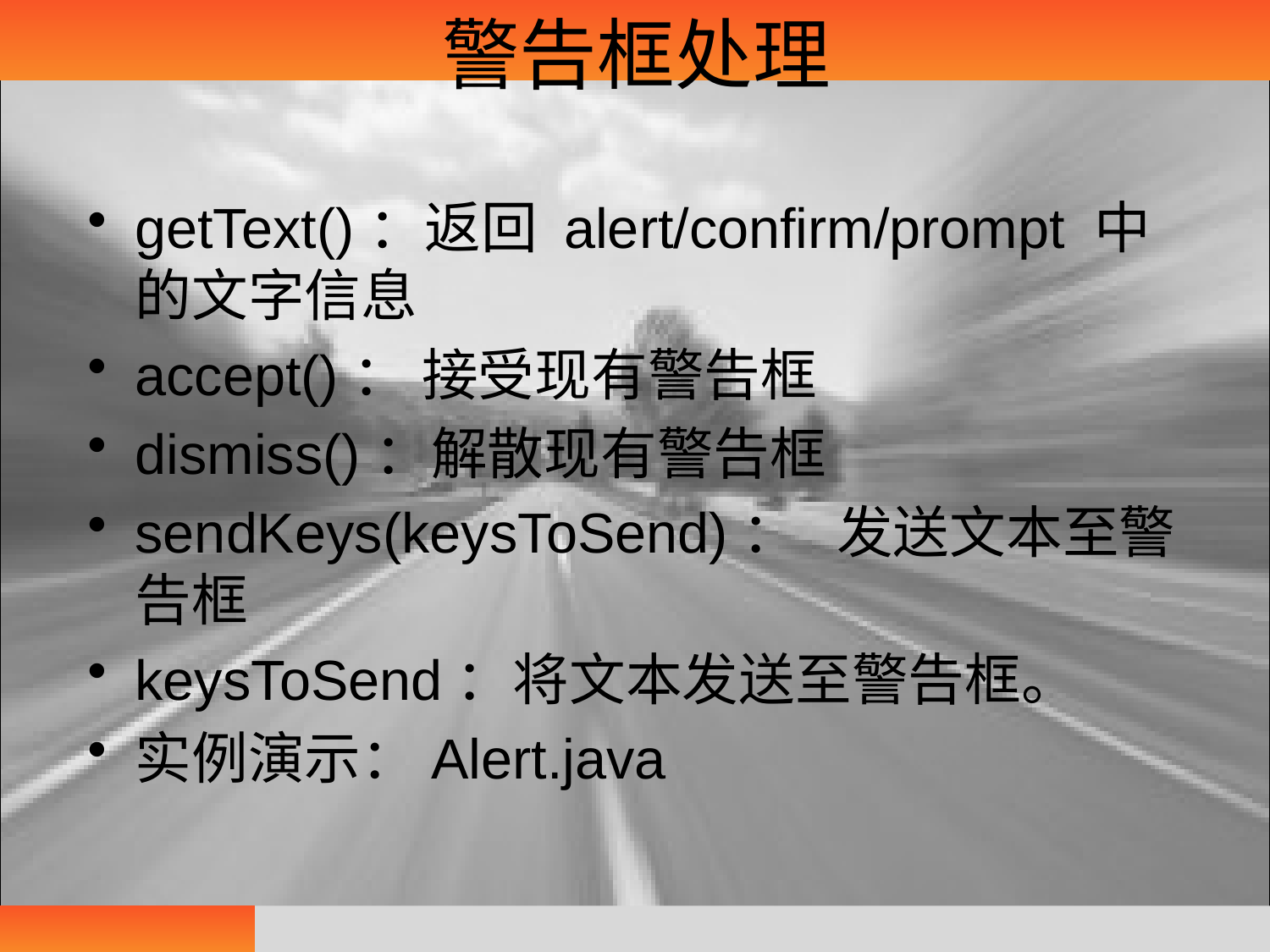

# 警告框处理
getText()：返回 alert/confirm/prompt 中的文字信息
accept()： 接受现有警告框
dismiss()：解散现有警告框
sendKeys(keysToSend)：   发送文本至警告框
keysToSend：将文本发送至警告框。
实例演示：Alert.java